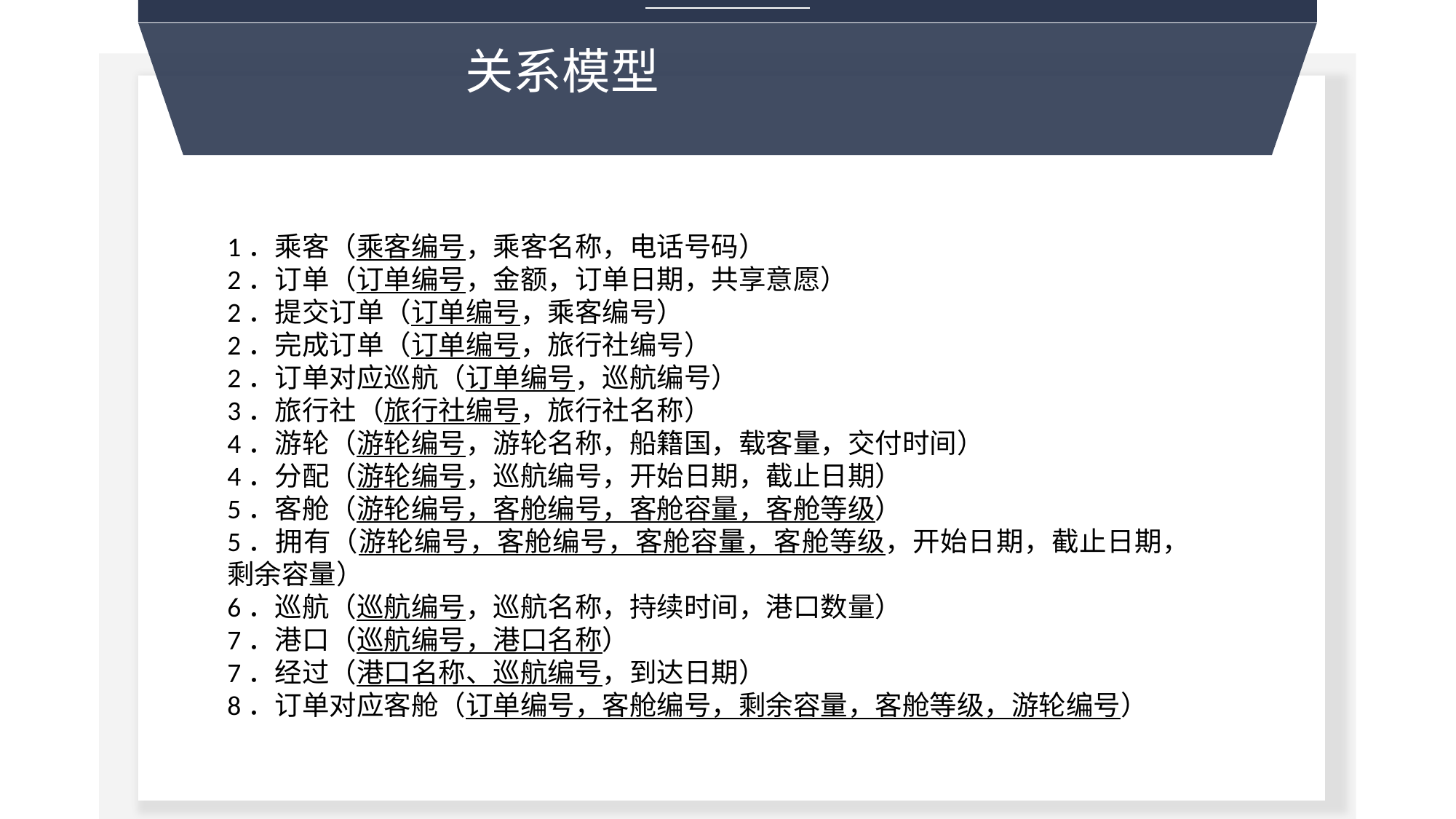

关系模型

乘客（乘客编号，乘客名称，电话号码）
订单（订单编号，金额，订单日期，共享意愿，乘客编号，旅行社编号，巡航编号）
旅行社（旅行社编号，旅行社名称）
游轮（游轮编号，游轮名称，船籍国，载客量，交付时间，巡航编号，开始日期，截止日期）
客舱（游轮编号，客舱编号，客舱容量，客舱等级，开始日期，截止日期，剩余容量）
巡航（巡航编号，巡航名称，持续时间，港口数量）
港口（巡航编号，港口名称，到达日期）
订单对应客舱（订单编号，客舱编号，剩余容量，客舱等级，游轮编号）
1．乘客（乘客编号，乘客名称，电话号码）
2．订单（订单编号，金额，订单日期，共享意愿）
2．提交订单（订单编号，乘客编号）
2．完成订单（订单编号，旅行社编号）
2．订单对应巡航（订单编号，巡航编号）
3．旅行社（旅行社编号，旅行社名称）
4．游轮（游轮编号，游轮名称，船籍国，载客量，交付时间）
4．分配（游轮编号，巡航编号，开始日期，截止日期）
5．客舱（游轮编号，客舱编号，客舱容量，客舱等级）
5．拥有（游轮编号，客舱编号，客舱容量，客舱等级，开始日期，截止日期，剩余容量）
6．巡航（巡航编号，巡航名称，持续时间，港口数量）
7．港口（巡航编号，港口名称）
7．经过（港口名称、巡航编号，到达日期）
8．订单对应客舱（订单编号，客舱编号，剩余容量，客舱等级，游轮编号）